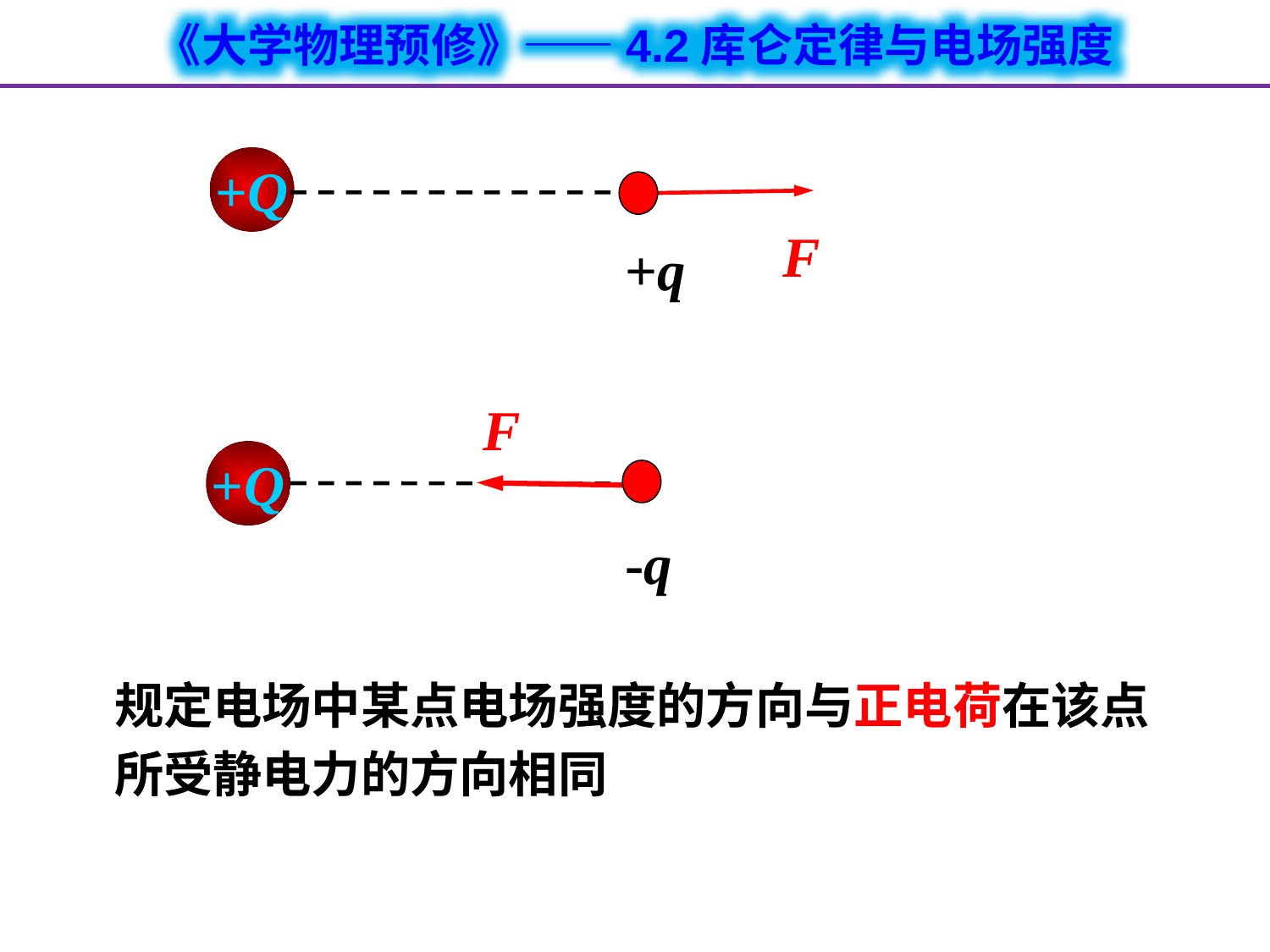

+Q

F
+q

F

-q
+Q

规定电场中某点电场强度的方向与正电荷在该点
所受静电力的方向相同